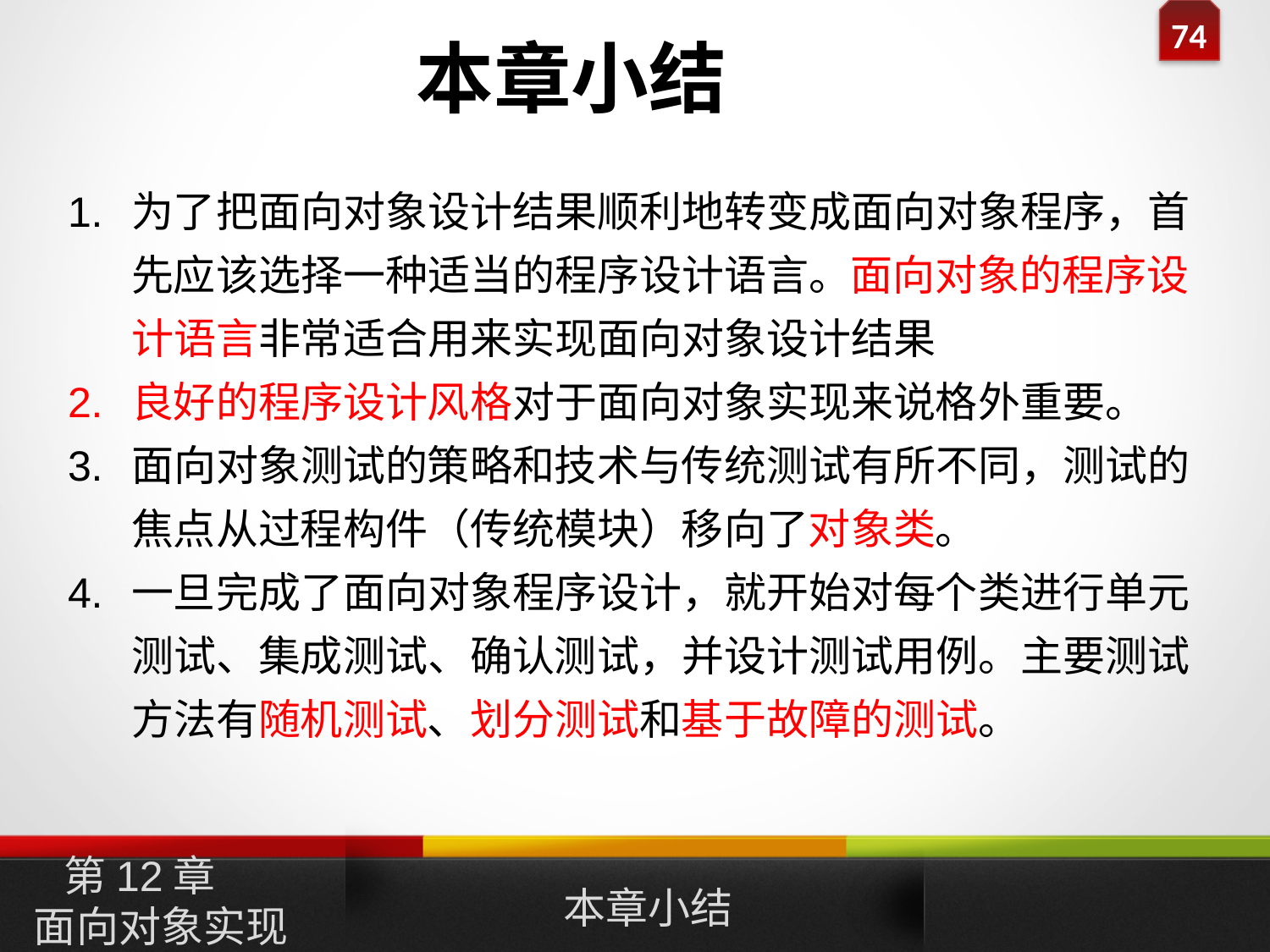

本章小结
为了把面向对象设计结果顺利地转变成面向对象程序，首先应该选择一种适当的程序设计语言。面向对象的程序设计语言非常适合用来实现面向对象设计结果
良好的程序设计风格对于面向对象实现来说格外重要。
面向对象测试的策略和技术与传统测试有所不同，测试的焦点从过程构件（传统模块）移向了对象类。
一旦完成了面向对象程序设计，就开始对每个类进行单元测试、集成测试、确认测试，并设计测试用例。主要测试方法有随机测试、划分测试和基于故障的测试。
本章小结